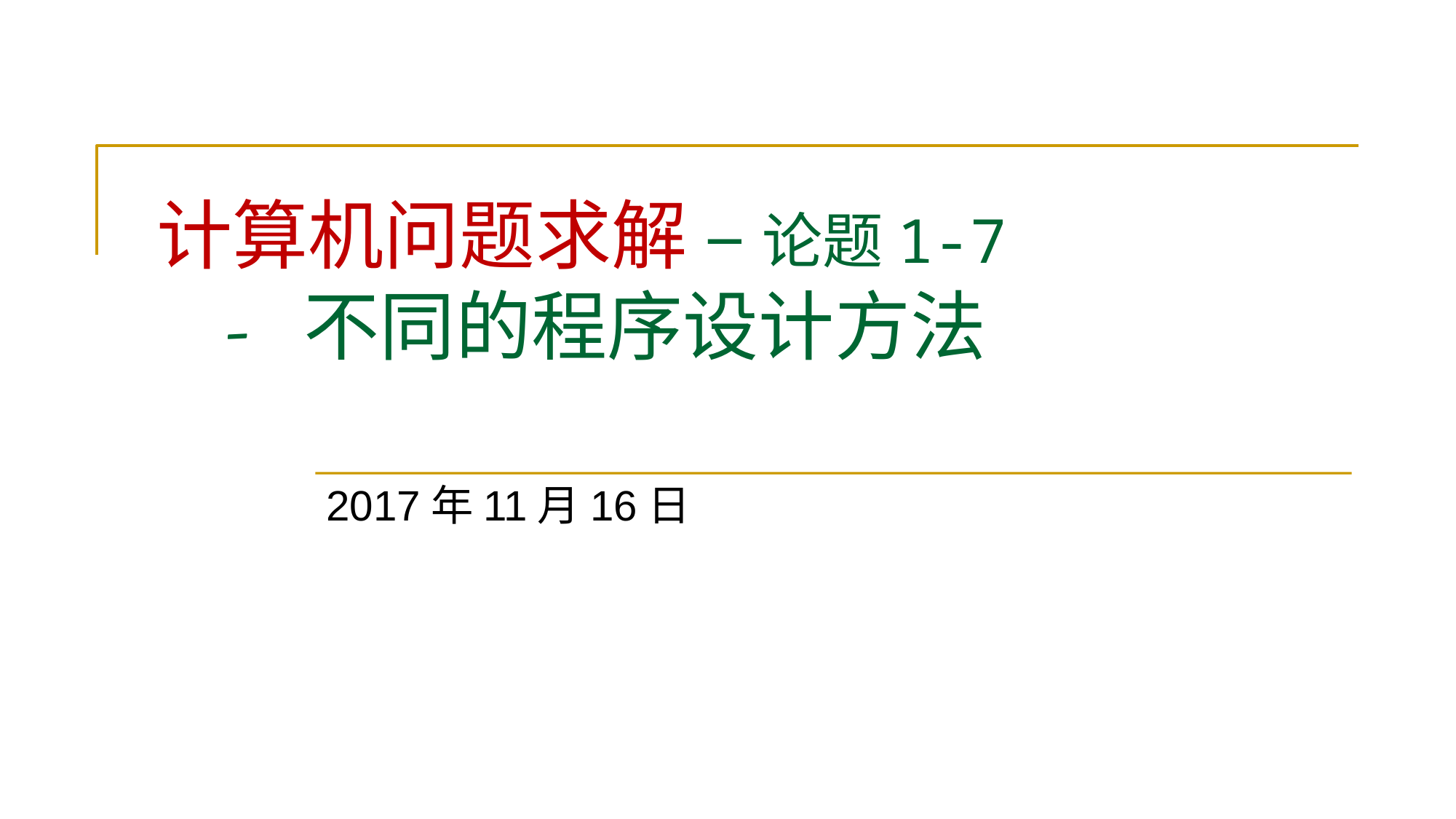

# 计算机问题求解 – 论题1-7 -  不同的程序设计方法
2017年11月16日